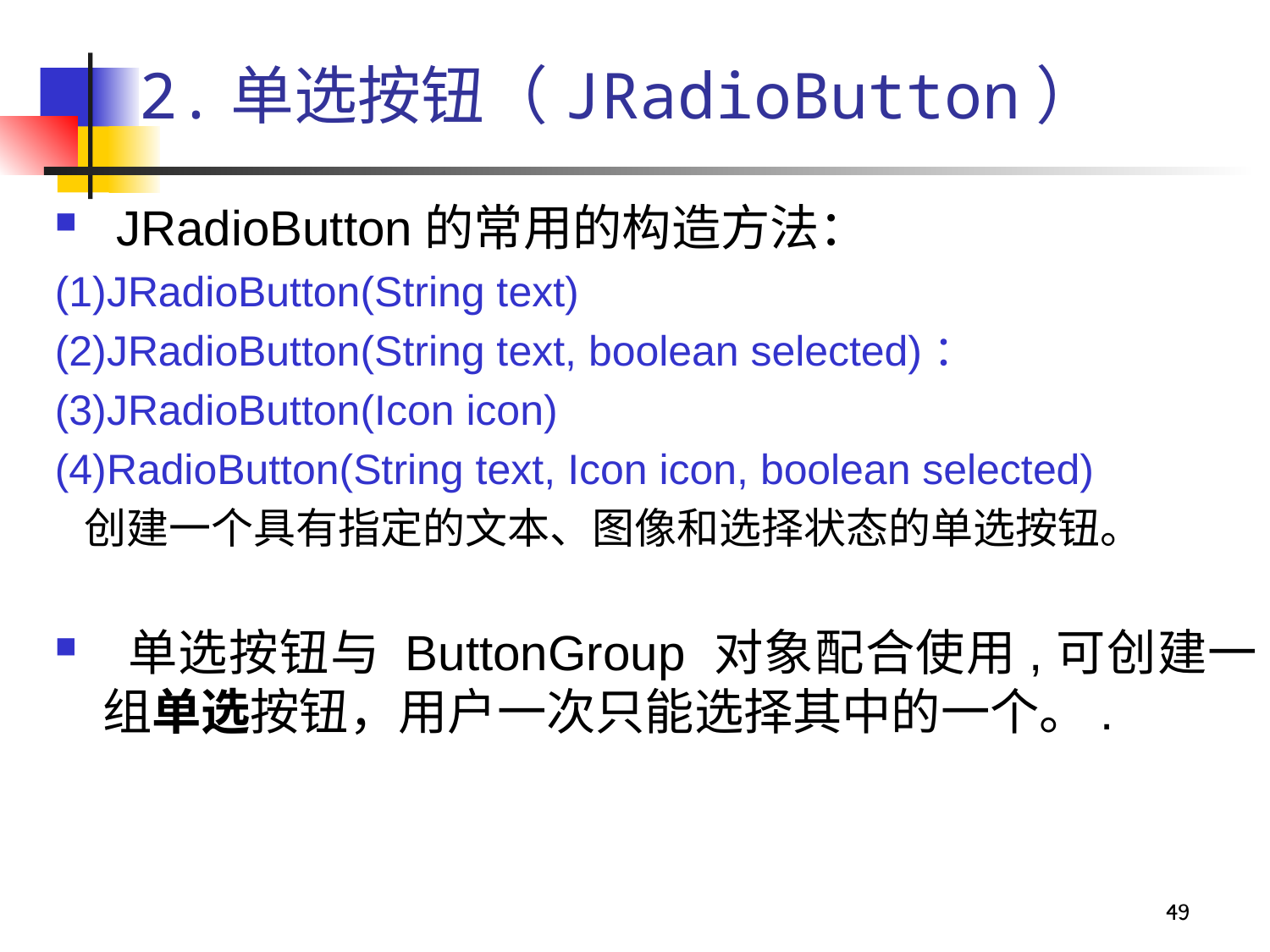

# 2.单选按钮（JRadioButton）
 JRadioButton的常用的构造方法：
(1)JRadioButton(String text)
(2)JRadioButton(String text, boolean selected)：
(3)JRadioButton(Icon icon)
(4)RadioButton(String text, Icon icon, boolean selected)
  创建一个具有指定的文本、图像和选择状态的单选按钮。

 单选按钮与 ButtonGroup 对象配合使用,可创建一组单选按钮，用户一次只能选择其中的一个。.